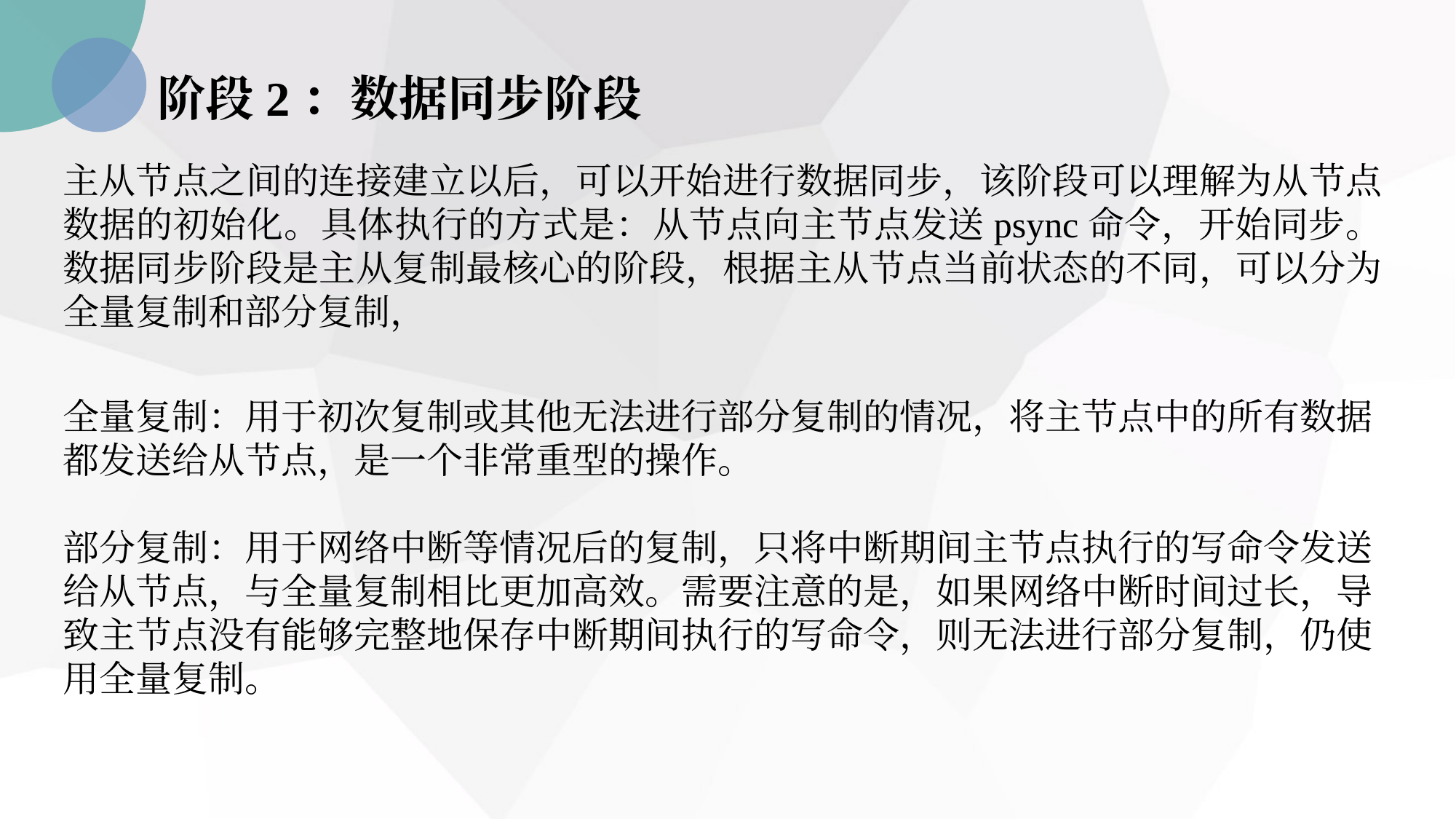

阶段2：数据同步阶段
主从节点之间的连接建立以后，可以开始进行数据同步，该阶段可以理解为从节点数据的初始化。具体执行的方式是：从节点向主节点发送psync命令，开始同步。数据同步阶段是主从复制最核心的阶段，根据主从节点当前状态的不同，可以分为全量复制和部分复制，
全量复制：用于初次复制或其他无法进行部分复制的情况，将主节点中的所有数据都发送给从节点，是一个非常重型的操作。

部分复制：用于网络中断等情况后的复制，只将中断期间主节点执行的写命令发送给从节点，与全量复制相比更加高效。需要注意的是，如果网络中断时间过长，导致主节点没有能够完整地保存中断期间执行的写命令，则无法进行部分复制，仍使用全量复制。